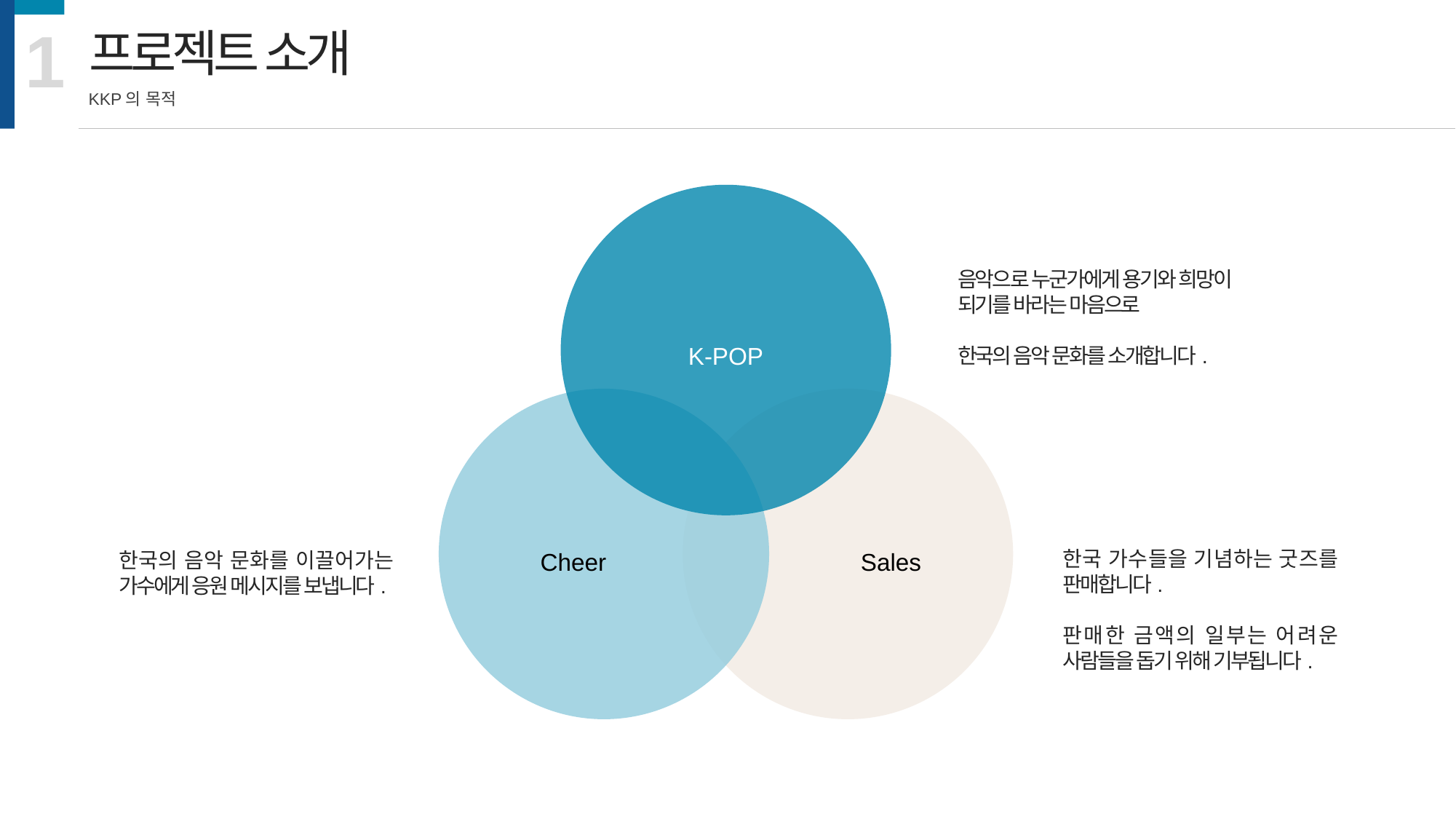

1
프로젝트 소개
KKP의 목적

음악으로 누군가에게 용기와 희망이 되기를 바라는 마음으로

한국의 음악 문화를 소개합니다.
K-POP

한국 가수들을 기념하는 굿즈를 판매합니다.

판매한 금액의 일부는 어려운 사람들을 돕기 위해 기부됩니다.
한국의 음악 문화를 이끌어가는 가수에게 응원 메시지를 보냅니다.
Cheer
Sales